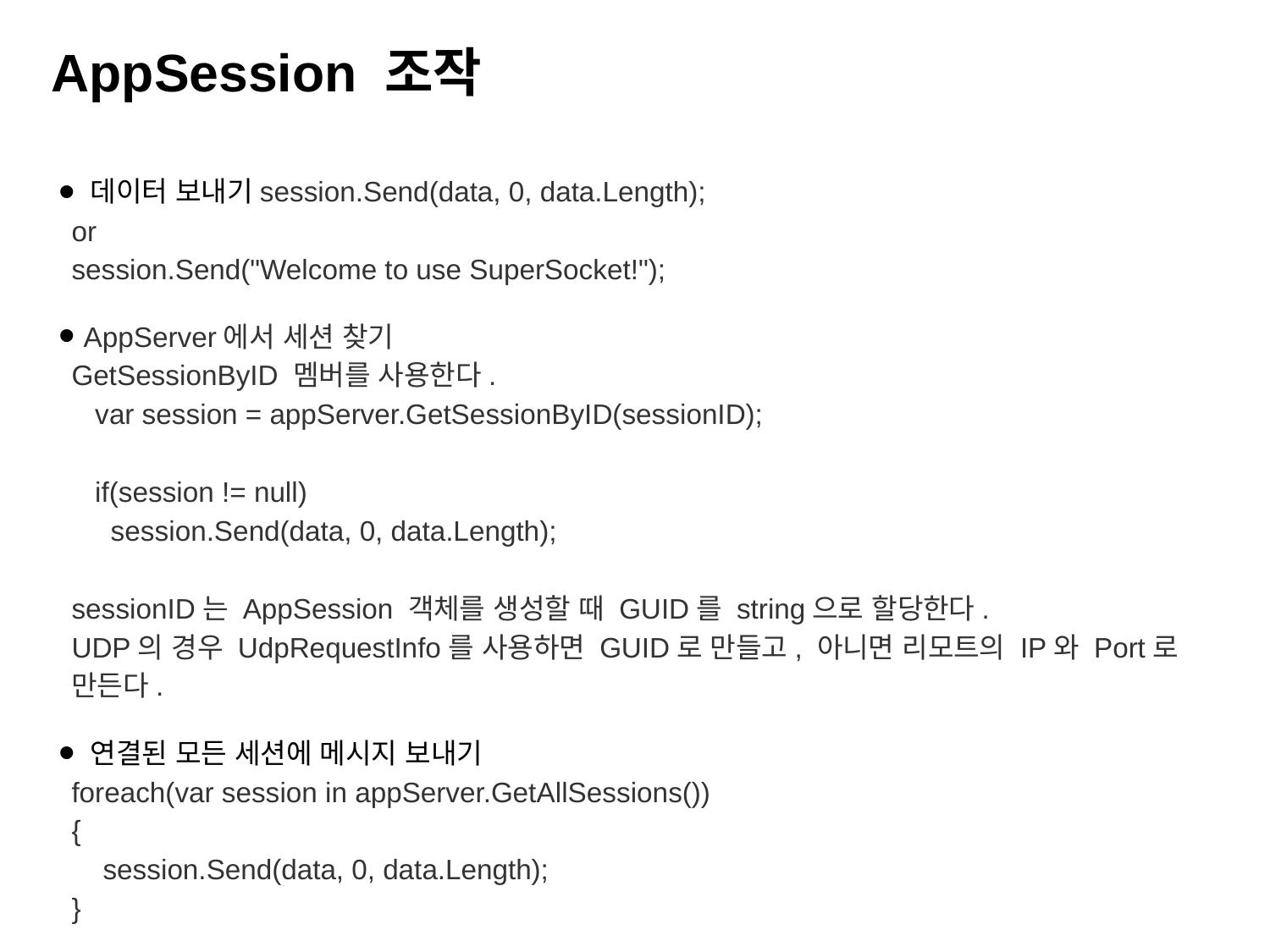

AppSession 조작
 데이터 보내기session.Send(data, 0, data.Length);
or
session.Send("Welcome to use SuperSocket!");
 AppServer에서 세션 찾기
GetSessionByID 멤버를 사용한다.
   var session = appServer.GetSessionByID(sessionID);
   if(session != null)
     session.Send(data, 0, data.Length);
sessionID는 AppSession 객체를 생성할 때 GUID를 string으로 할당한다.
UDP의 경우 UdpRequestInfo를 사용하면 GUID로 만들고, 아니면 리모트의 IP와 Port로 만든다.
 연결된 모든 세션에 메시지 보내기
foreach(var session in appServer.GetAllSessions())
{
    session.Send(data, 0, data.Length);
}